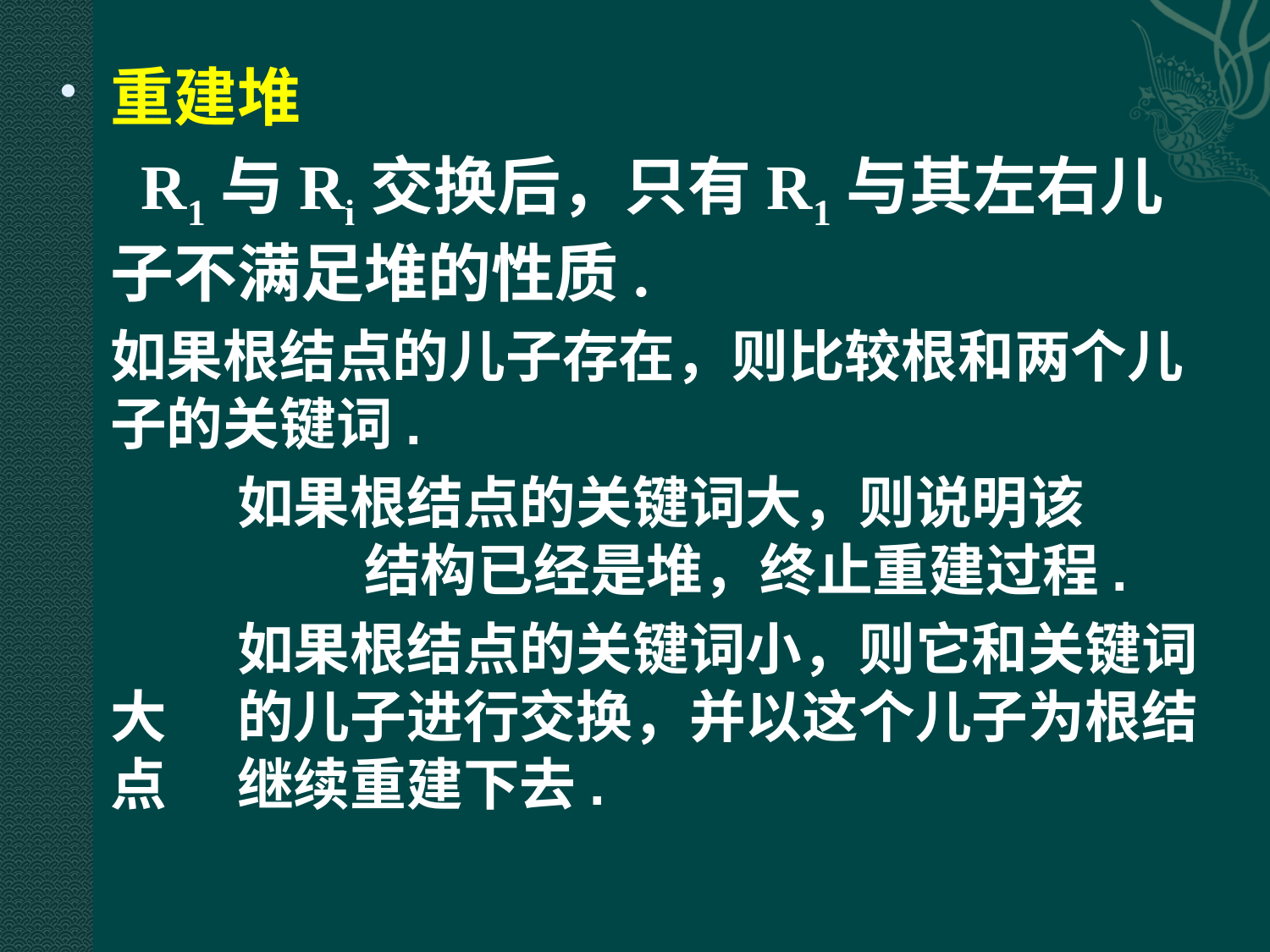

重建堆
　R1与Ri交换后，只有R1与其左右儿子不满足堆的性质.
	如果根结点的儿子存在，则比较根和两个儿子的关键词.
		如果根结点的关键词大，则说明该			结构已经是堆，终止重建过程.
		如果根结点的关键词小，则它和关键词大	的儿子进行交换，并以这个儿子为根结点	继续重建下去.